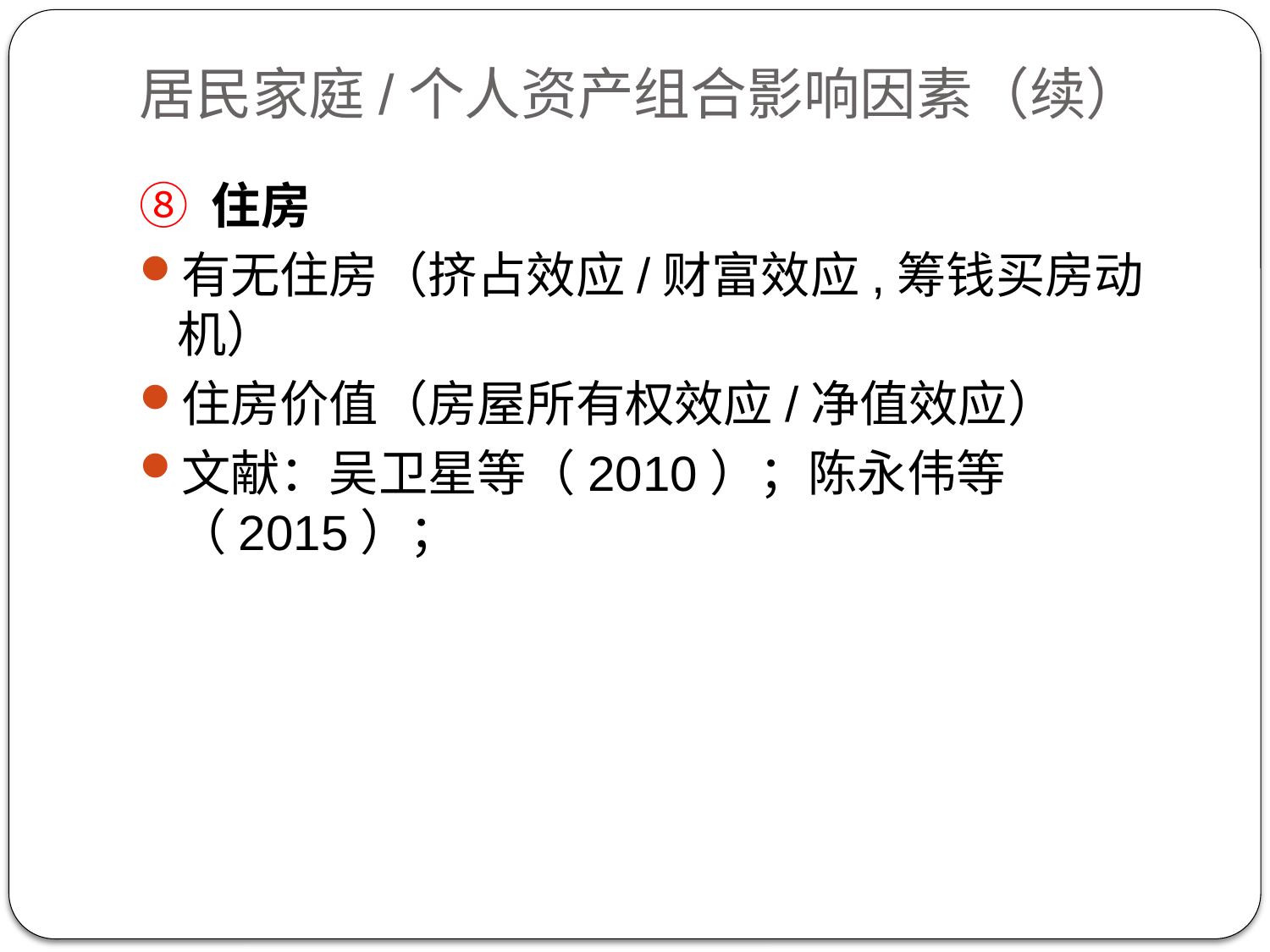

# 居民家庭/个人资产组合影响因素（续）
⑧ 住房
有无住房（挤占效应/财富效应,筹钱买房动机）
住房价值（房屋所有权效应/净值效应）
文献：吴卫星等（2010）；陈永伟等（2015）；

15